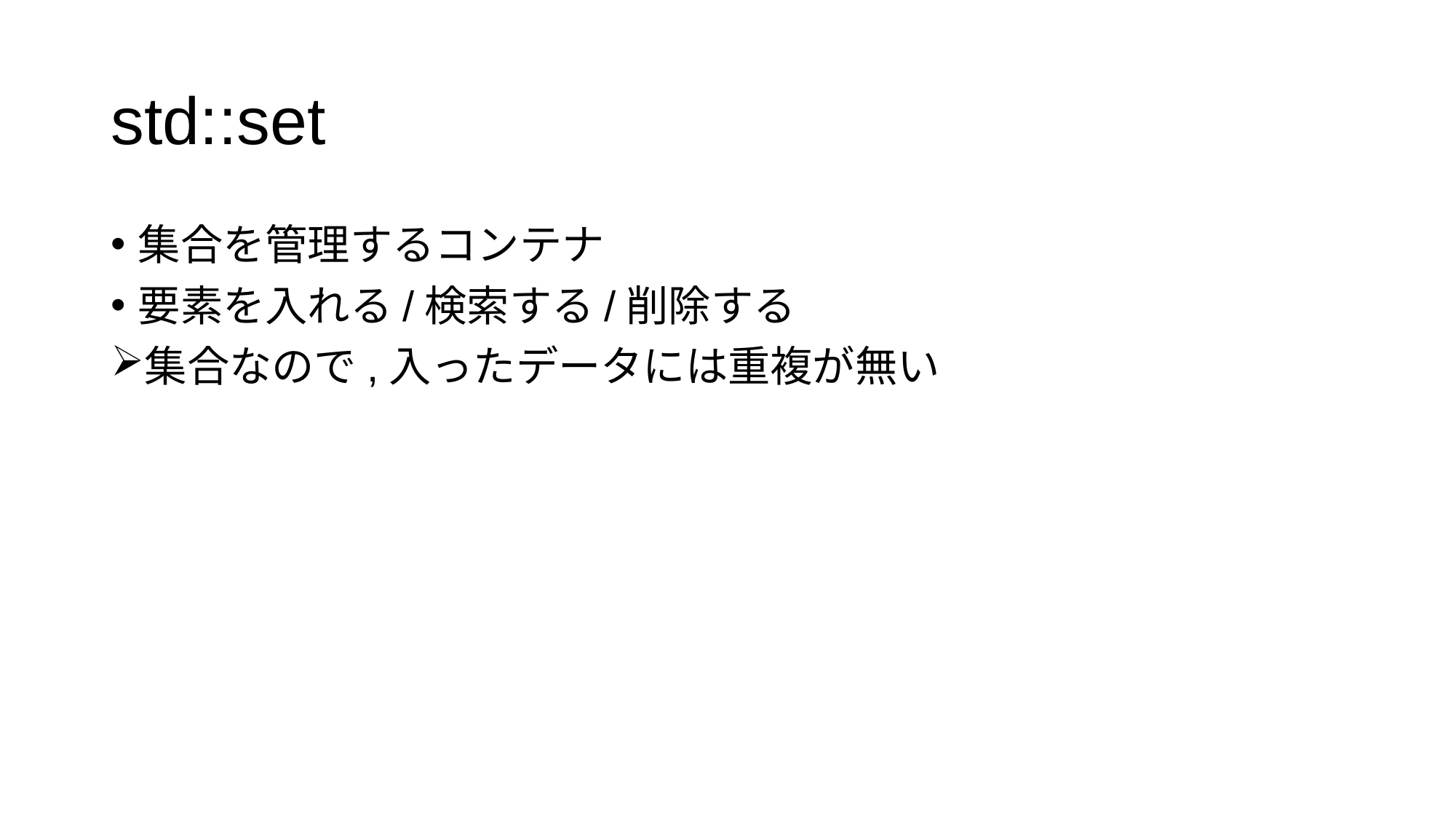

# std::set
集合を管理するコンテナ
要素を入れる/検索する/削除する
集合なので,入ったデータには重複が無い